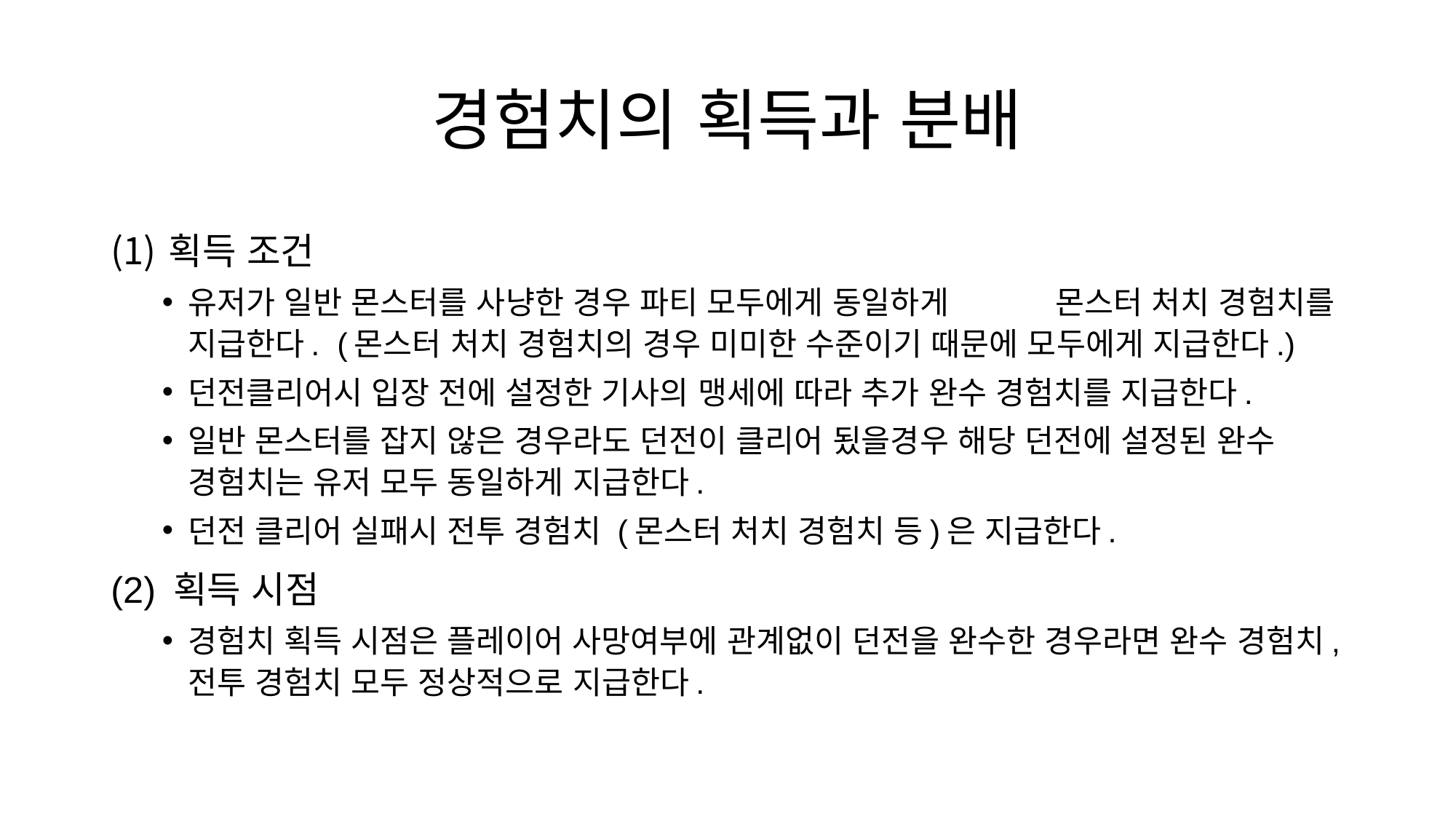

# 경험치의 획득과 분배
획득 조건
유저가 일반 몬스터를 사냥한 경우 파티 모두에게 동일하게            몬스터 처치 경험치를 지급한다.  (몬스터 처치 경험치의 경우 미미한 수준이기 때문에 모두에게 지급한다.)
던전클리어시 입장 전에 설정한 기사의 맹세에 따라 추가 완수 경험치를 지급한다.
일반 몬스터를 잡지 않은 경우라도 던전이 클리어 됬을경우 해당 던전에 설정된 완수 경험치는 유저 모두 동일하게 지급한다.
던전 클리어 실패시 전투 경험치 (몬스터 처치 경험치 등)은 지급한다.
(2) 획득 시점
경험치 획득 시점은 플레이어 사망여부에 관계없이 던전을 완수한 경우라면 완수 경험치, 전투 경험치 모두 정상적으로 지급한다.